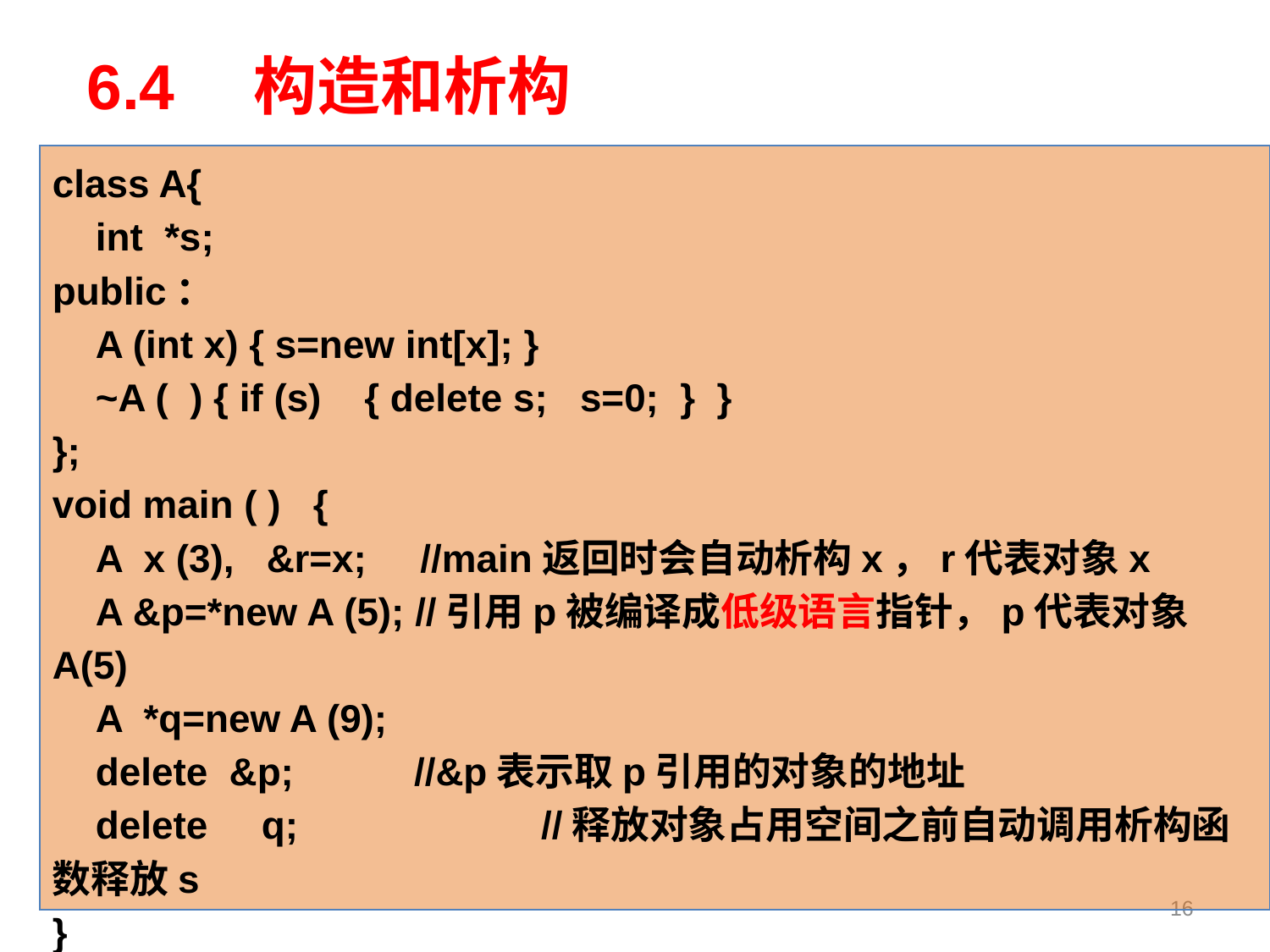

# 6.4　构造和析构
class A{
    int  *s;
public：
    A (int x) { s=new int[x]; }
    ~A (  ) { if (s)    { delete s;   s=0;  }  }
};
void main ( )   {
    A  x (3),   &r=x;     //main返回时会自动析构x，r代表对象x
    A &p=*new A (5); //引用p被编译成低级语言指针，p代表对象A(5)
    A  *q=new A (9);
    delete  &p; 	          //&p表示取p引用的对象的地址
    delete     q; 	          //释放对象占用空间之前自动调用析构函数释放s
}
16